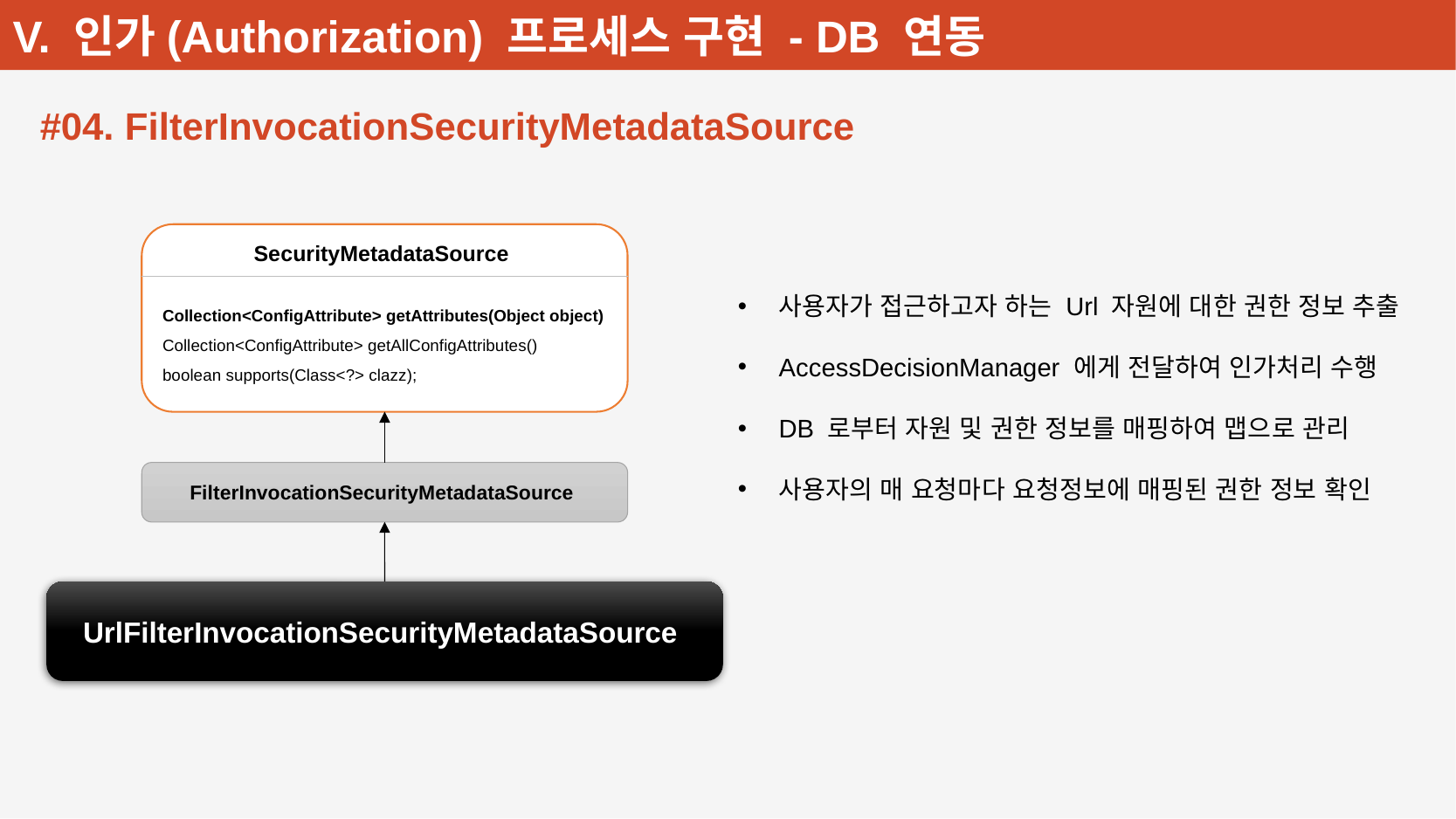

#04. FilterInvocationSecurityMetadataSource
SecurityMetadataSource

사용자가 접근하고자 하는 Url 자원에 대한 권한 정보 추출
AccessDecisionManager 에게 전달하여 인가처리 수행
DB 로부터 자원 및 권한 정보를 매핑하여 맵으로 관리
사용자의 매 요청마다 요청정보에 매핑된 권한 정보 확인
Collection<ConfigAttribute> getAttributes(Object object)
Collection<ConfigAttribute> getAllConfigAttributes()
boolean supports(Class<?> clazz);
FilterInvocationSecurityMetadataSource
UrlFilterInvocationSecurityMetadataSource